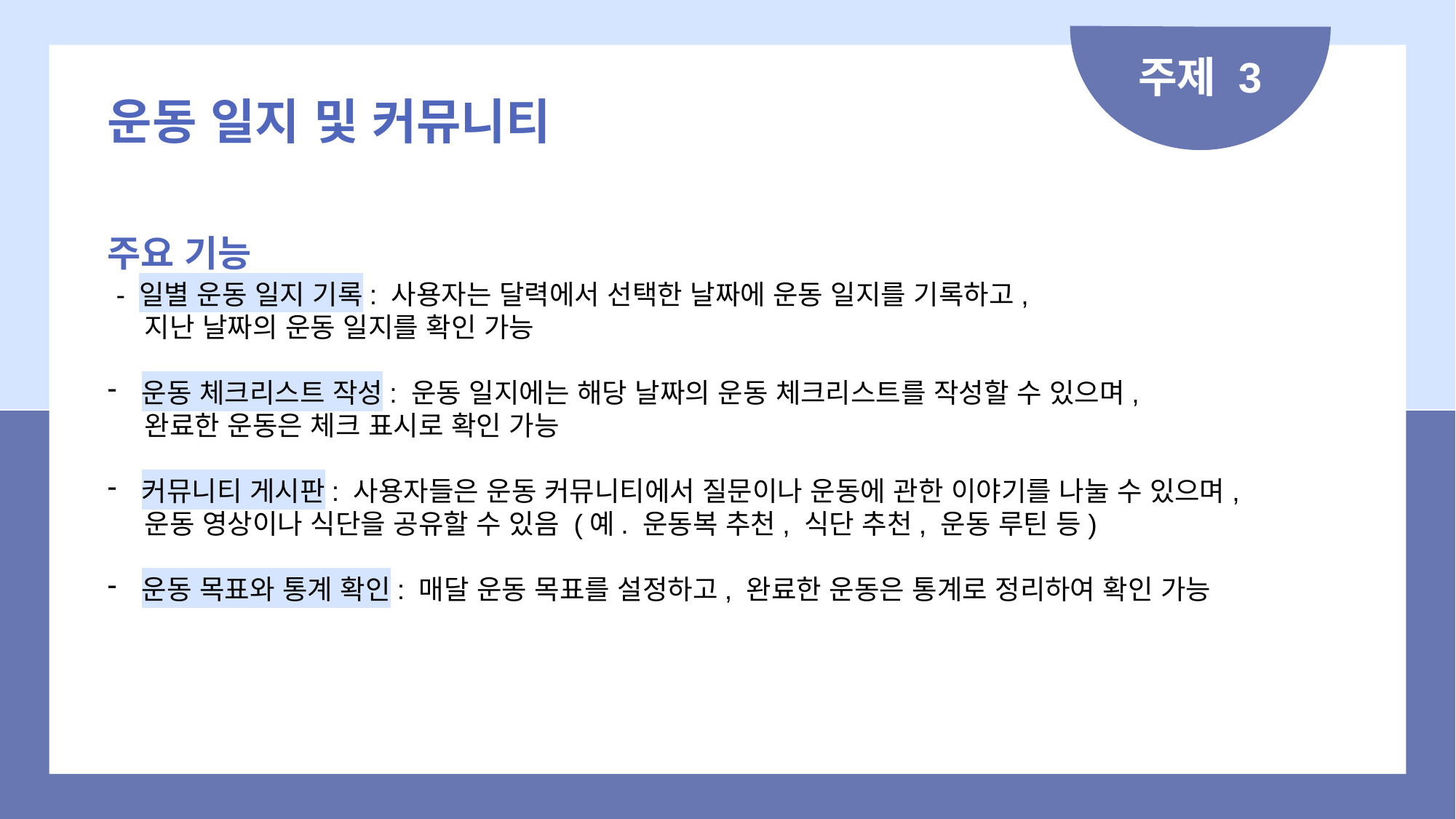

주제 3
운동 일지 및 커뮤니티
주요 기능
 - 일별 운동 일지 기록: 사용자는 달력에서 선택한 날짜에 운동 일지를 기록하고,
    지난 날짜의 운동 일지를 확인 가능

운동 체크리스트 작성: 운동 일지에는 해당 날짜의 운동 체크리스트를 작성할 수 있으며,
    완료한 운동은 체크 표시로 확인 가능

커뮤니티 게시판: 사용자들은 운동 커뮤니티에서 질문이나 운동에 관한 이야기를 나눌 수 있으며,
    운동 영상이나 식단을 공유할 수 있음 (예. 운동복 추천, 식단 추천, 운동 루틴 등)

운동 목표와 통계 확인: 매달 운동 목표를 설정하고, 완료한 운동은 통계로 정리하여 확인 가능